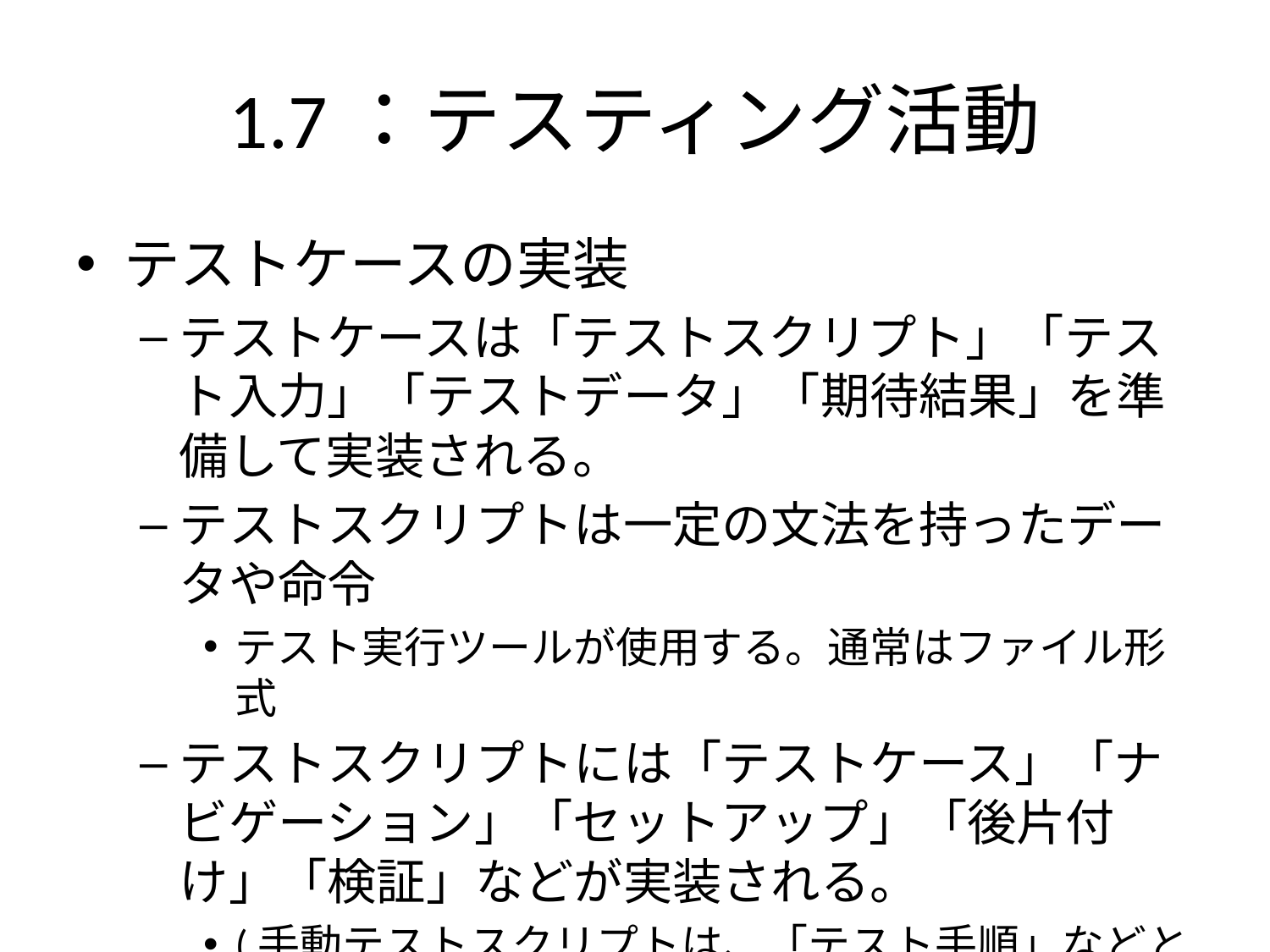

# 1.7：テスティング活動
テストケースの実装
テストケースは「テストスクリプト」「テスト入力」「テストデータ」「期待結果」を準備して実装される。
テストスクリプトは一定の文法を持ったデータや命令
テスト実行ツールが使用する。通常はファイル形式
テストスクリプトには「テストケース」「ナビゲーション」「セットアップ」「後片付け」「検証」などが実装される。
(手動テストスクリプトは、「テスト手順」などと呼ばれる